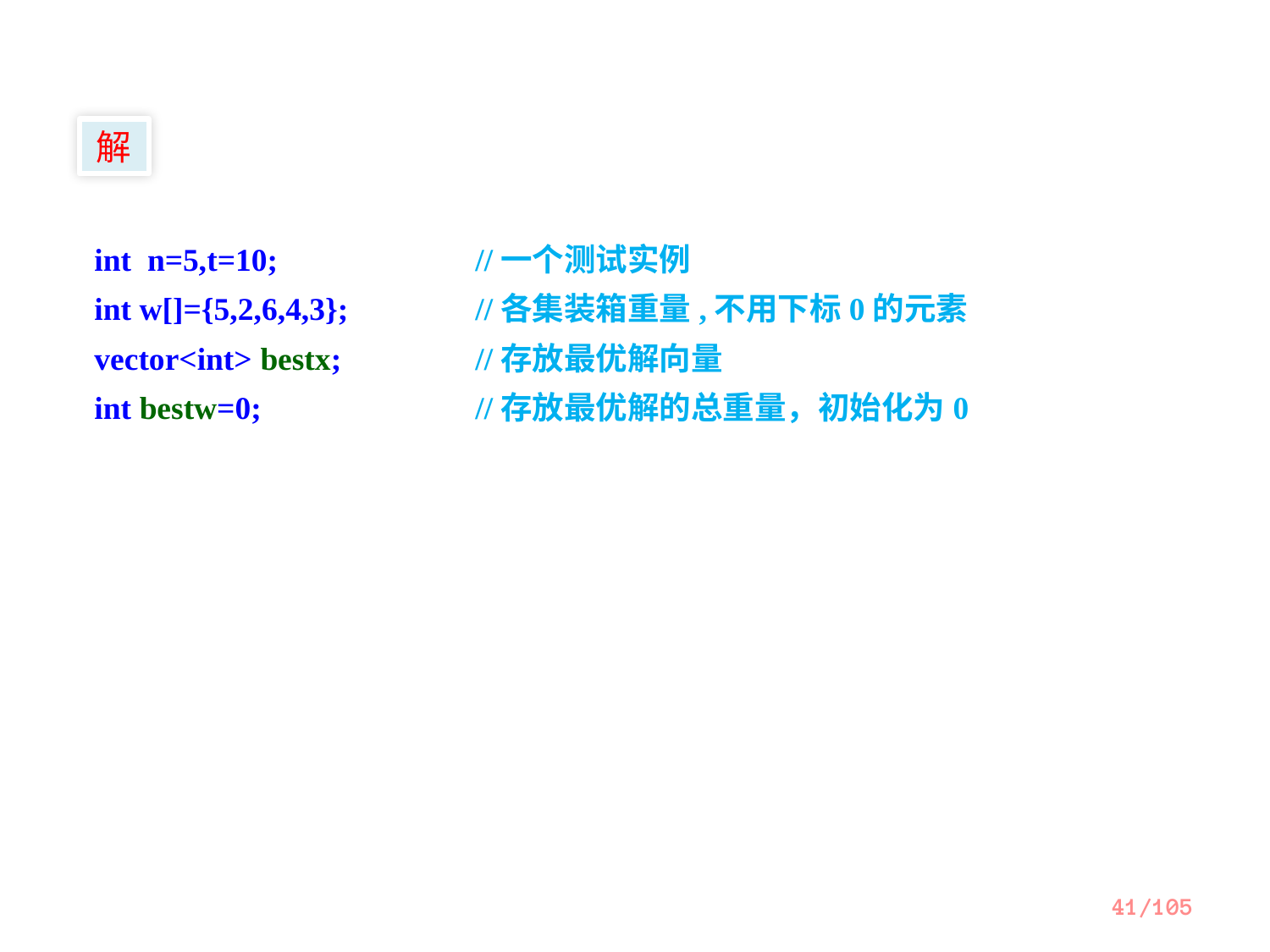

解
int  n=5,t=10;		//一个测试实例
int w[]={5,2,6,4,3}; 	//各集装箱重量,不用下标0的元素
vector<int> bestx;		//存放最优解向量
int bestw=0; 		//存放最优解的总重量，初始化为0
41/105